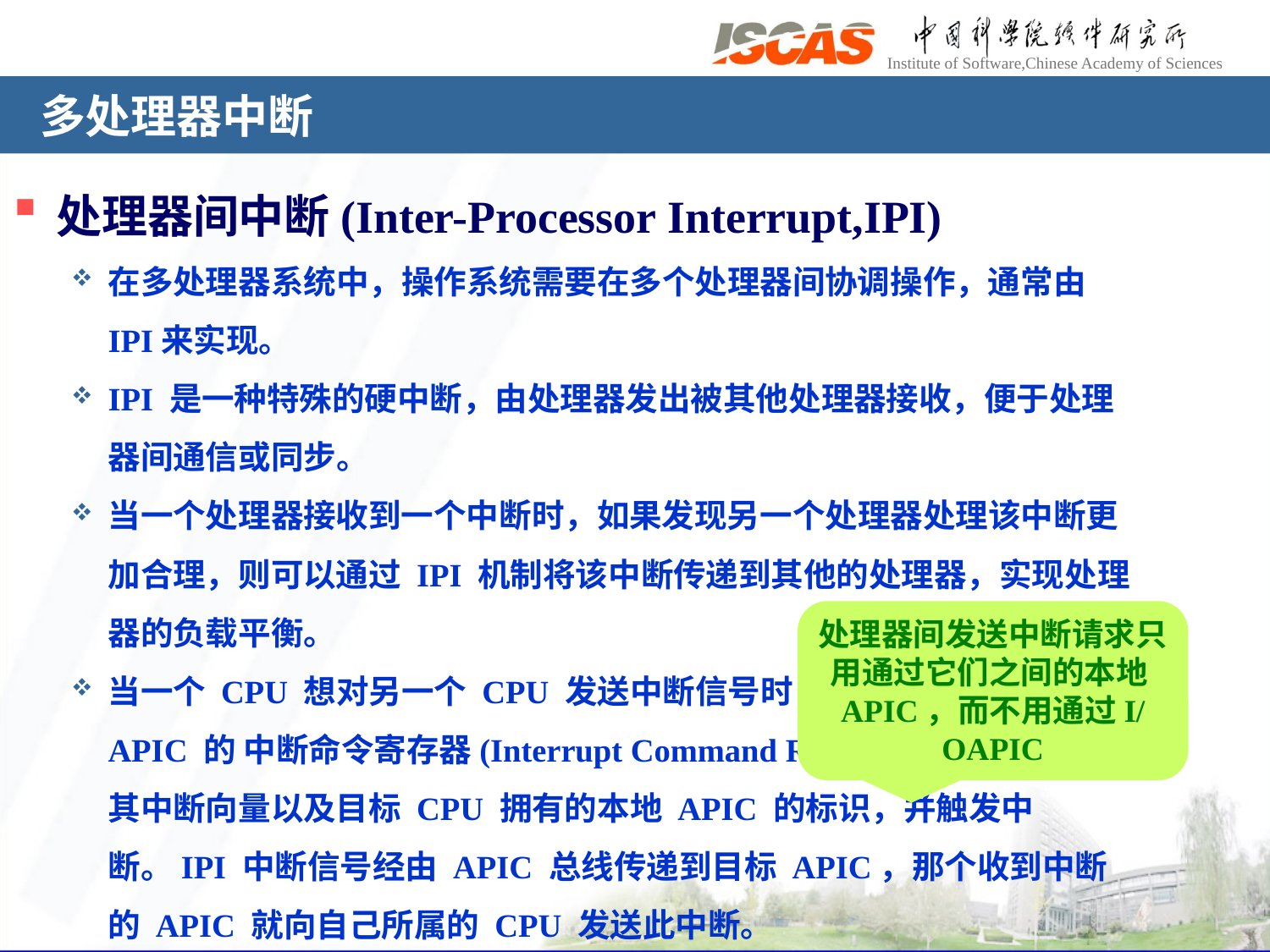

# 多处理器中断
处理器间中断(Inter-Processor Interrupt,IPI)
在多处理器系统中，操作系统需要在多个处理器间协调操作，通常由IPI来实现。
IPI 是一种特殊的硬中断，由处理器发出被其他处理器接收，便于处理器间通信或同步。
当一个处理器接收到一个中断时，如果发现另一个处理器处理该中断更加合理，则可以通过 IPI 机制将该中断传递到其他的处理器，实现处理器的负载平衡。
当一个 CPU 想对另一个 CPU 发送中断信号时，就在自己的本地 APIC 的 中断命令寄存器(Interrupt Command Register，ICR)中存放其中断向量以及目标 CPU 拥有的本地 APIC 的标识，并触发中断。IPI 中断信号经由 APIC 总线传递到目标 APIC，那个收到中断的 APIC 就向自己所属的 CPU 发送此中断。
处理器间发送中断请求只用通过它们之间的本地APIC，而不用通过I/OAPIC